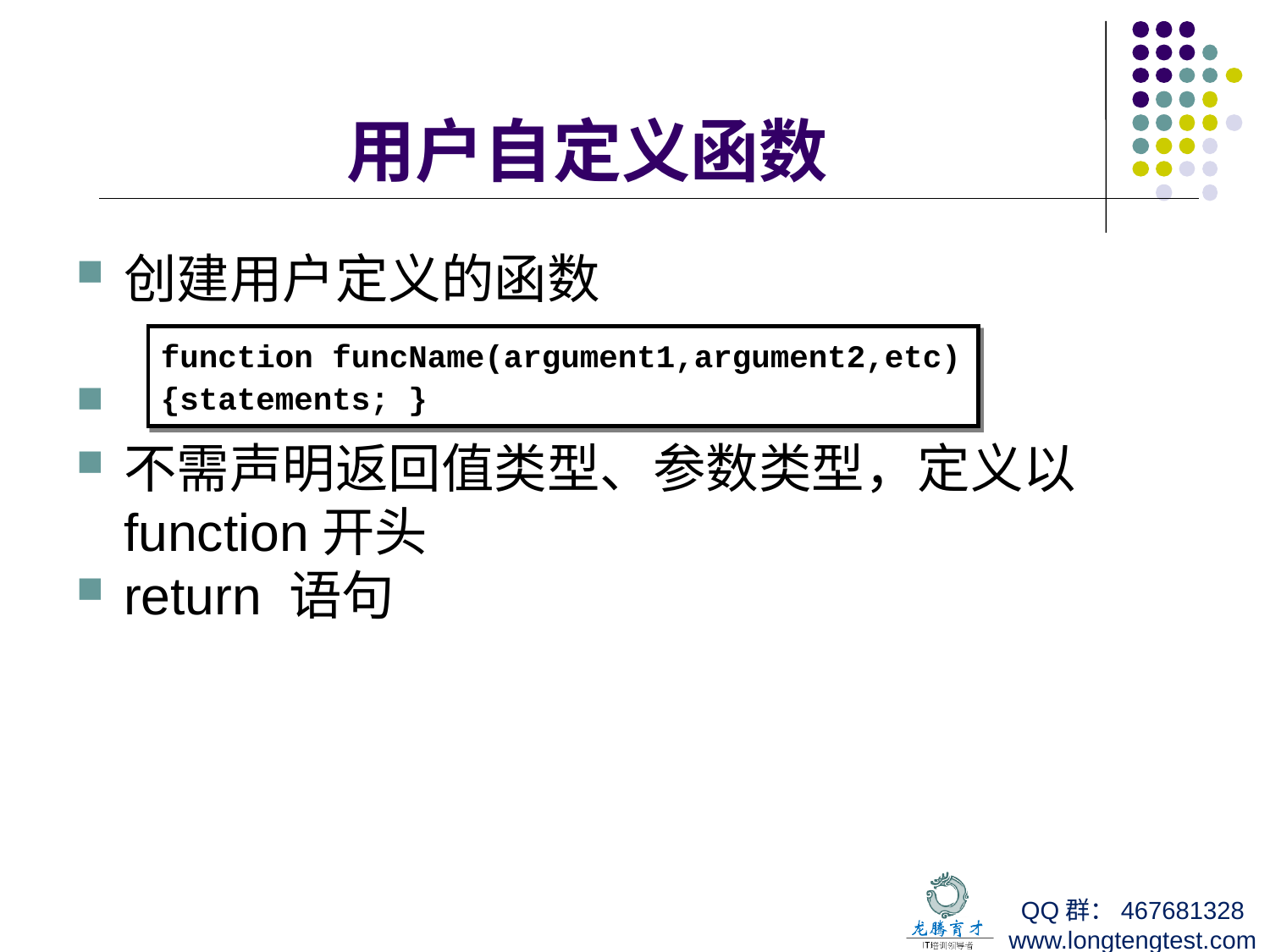

# 用户自定义函数
创建用户定义的函数

不需声明返回值类型、参数类型，定义以function开头
return 语句

function funcName(argument1,argument2,etc)
{statements; }